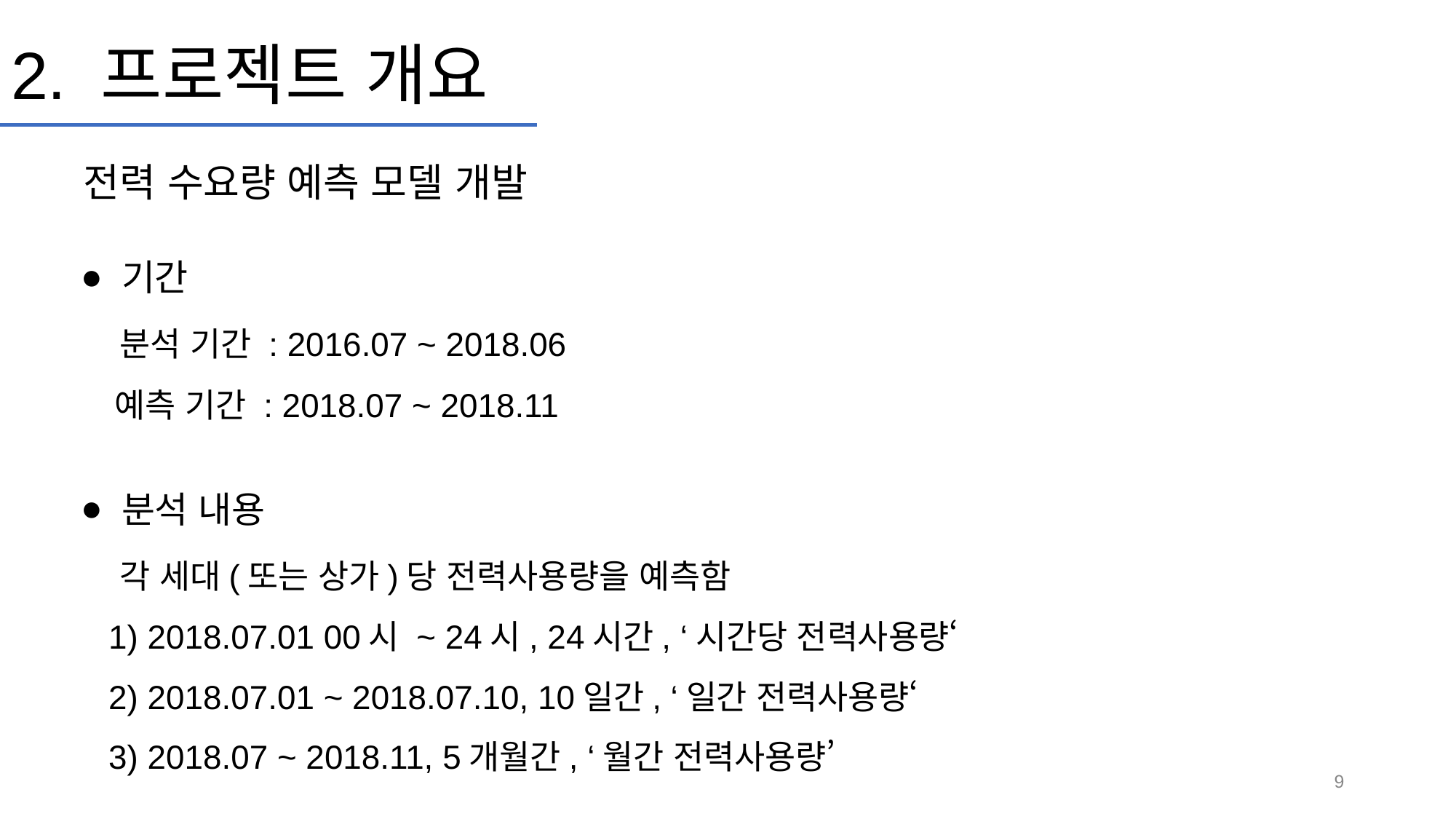

# 2. 프로젝트 개요
전력 수요량 예측 모델 개발
기간
   분석 기간 : 2016.07 ~ 2018.06
    예측 기간 : 2018.07 ~ 2018.11

분석 내용
   각 세대(또는 상가)당 전력사용량을 예측함
   1) 2018.07.01 00시 ~ 24시, 24시간, ‘시간당 전력사용량‘
   2) 2018.07.01 ~ 2018.07.10, 10일간, ‘일간 전력사용량‘
   3) 2018.07 ~ 2018.11, 5개월간, ‘월간 전력사용량’
9